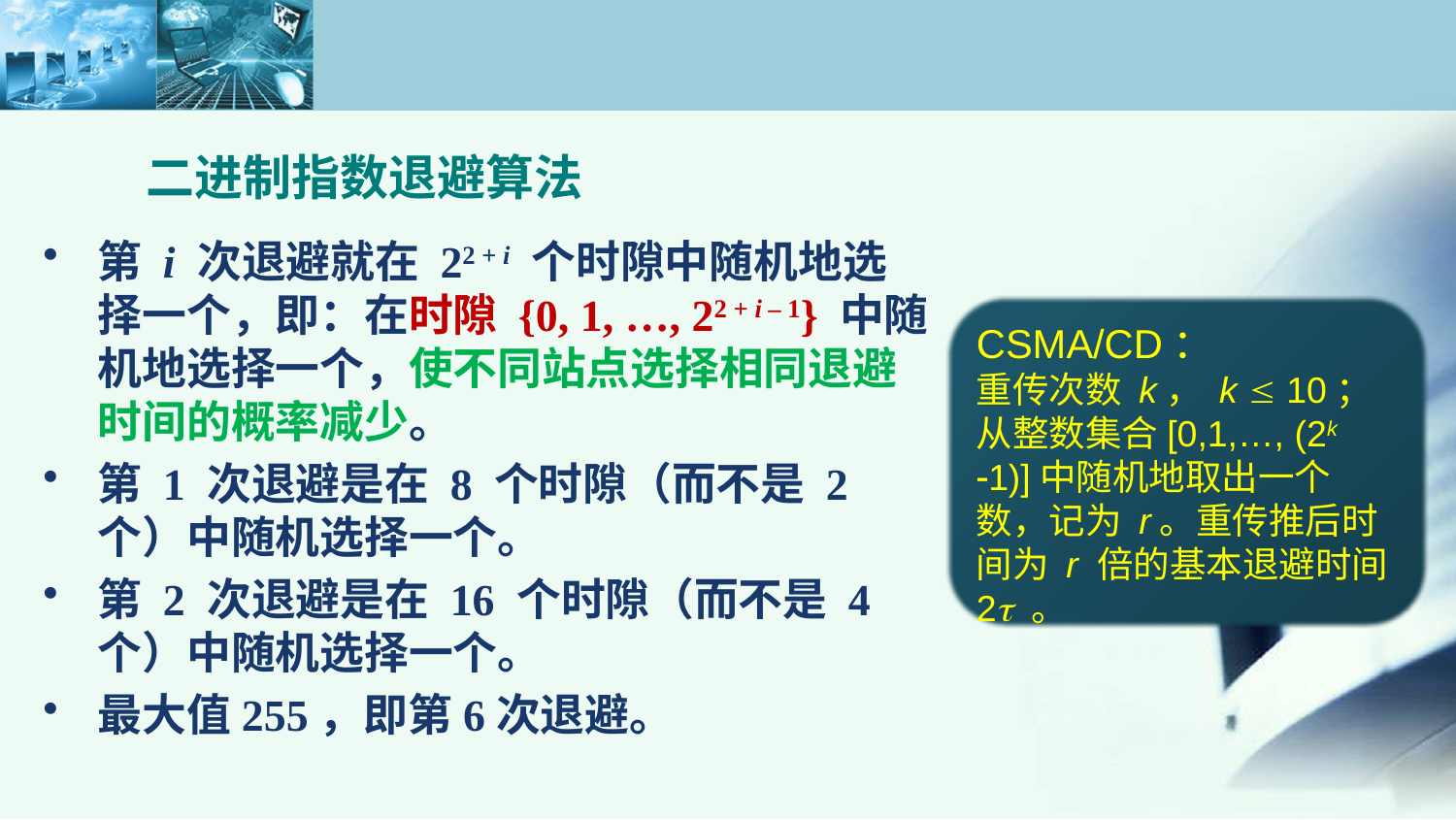

# 二进制指数退避算法
第 i 次退避就在 22 + i 个时隙中随机地选择一个，即：在时隙 {0, 1, …, 22 + i – 1} 中随机地选择一个，使不同站点选择相同退避时间的概率减少。
第 1 次退避是在 8 个时隙（而不是 2 个）中随机选择一个。
第 2 次退避是在 16 个时隙（而不是 4 个）中随机选择一个。
最大值255，即第6次退避。
CSMA/CD：
重传次数 k， k ≤ 10；从整数集合[0,1,…, (2k −1)]中随机地取出一个数，记为 r。重传推后时间为 r 倍的基本退避时间2τ 。